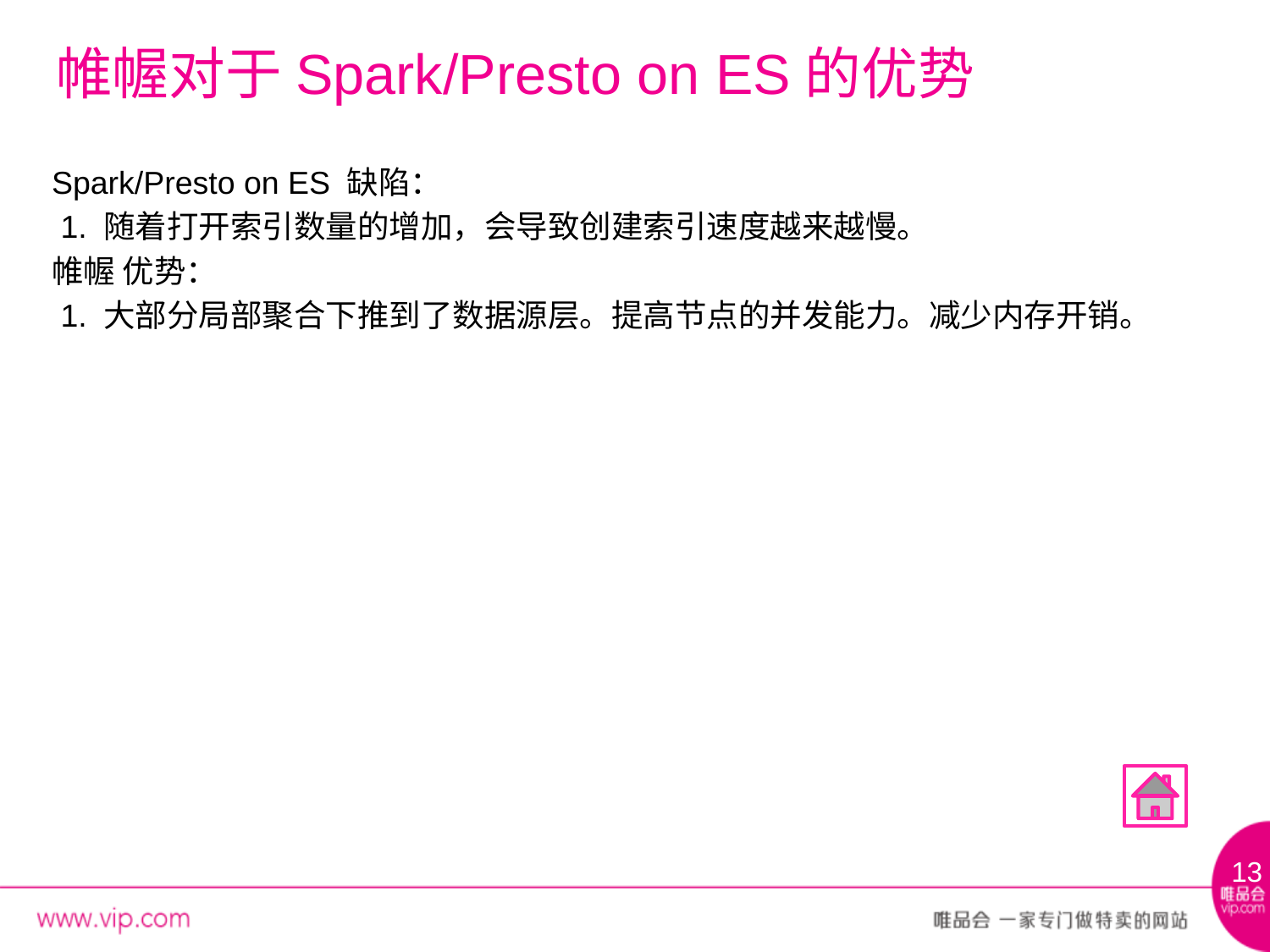

# 帷幄对于Spark/Presto on ES的优势
Spark/Presto on ES 缺陷：
 1. 随着打开索引数量的增加，会导致创建索引速度越来越慢。
帷幄 优势：
 1. 大部分局部聚合下推到了数据源层。提高节点的并发能力。减少内存开销。